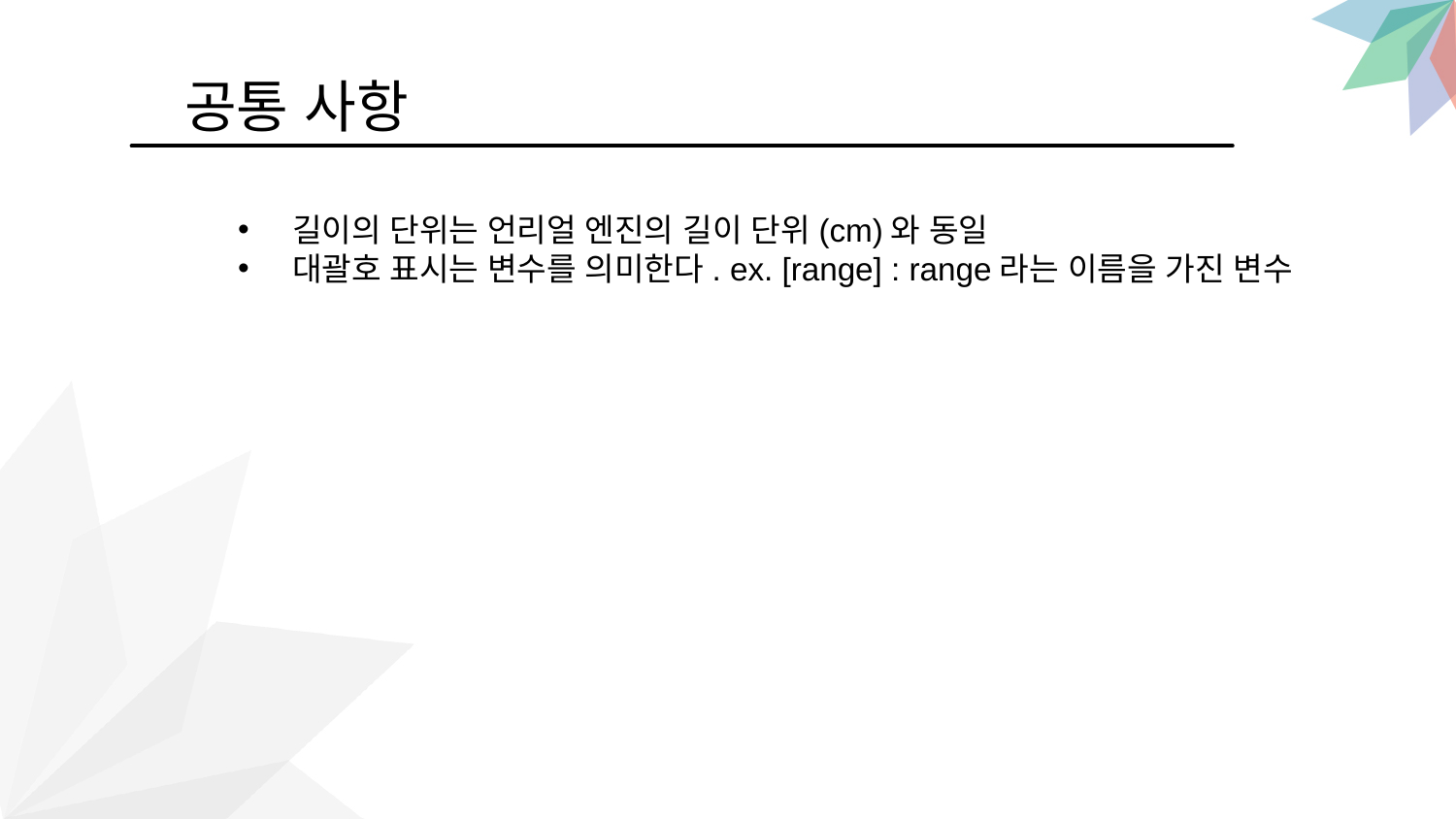

공통 사항
길이의 단위는 언리얼 엔진의 길이 단위(cm)와 동일
대괄호 표시는 변수를 의미한다. ex. [range] : range라는 이름을 가진 변수